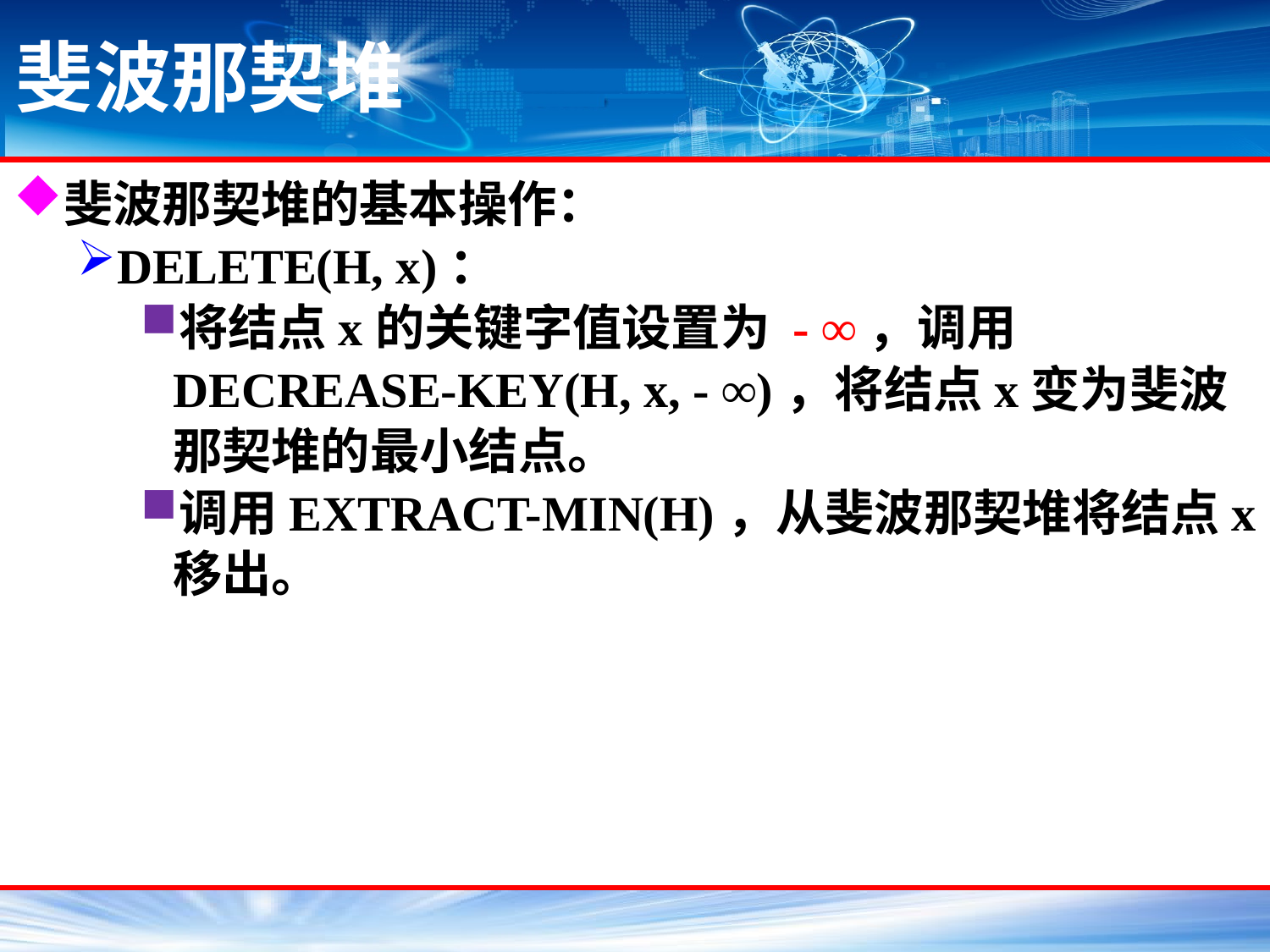

# 斐波那契堆
斐波那契堆的基本操作：
DELETE(H, x)：
将结点x的关键字值设置为 - ∞，调用DECREASE-KEY(H, x, - ∞)，将结点x变为斐波那契堆的最小结点。
调用EXTRACT-MIN(H)，从斐波那契堆将结点x移出。